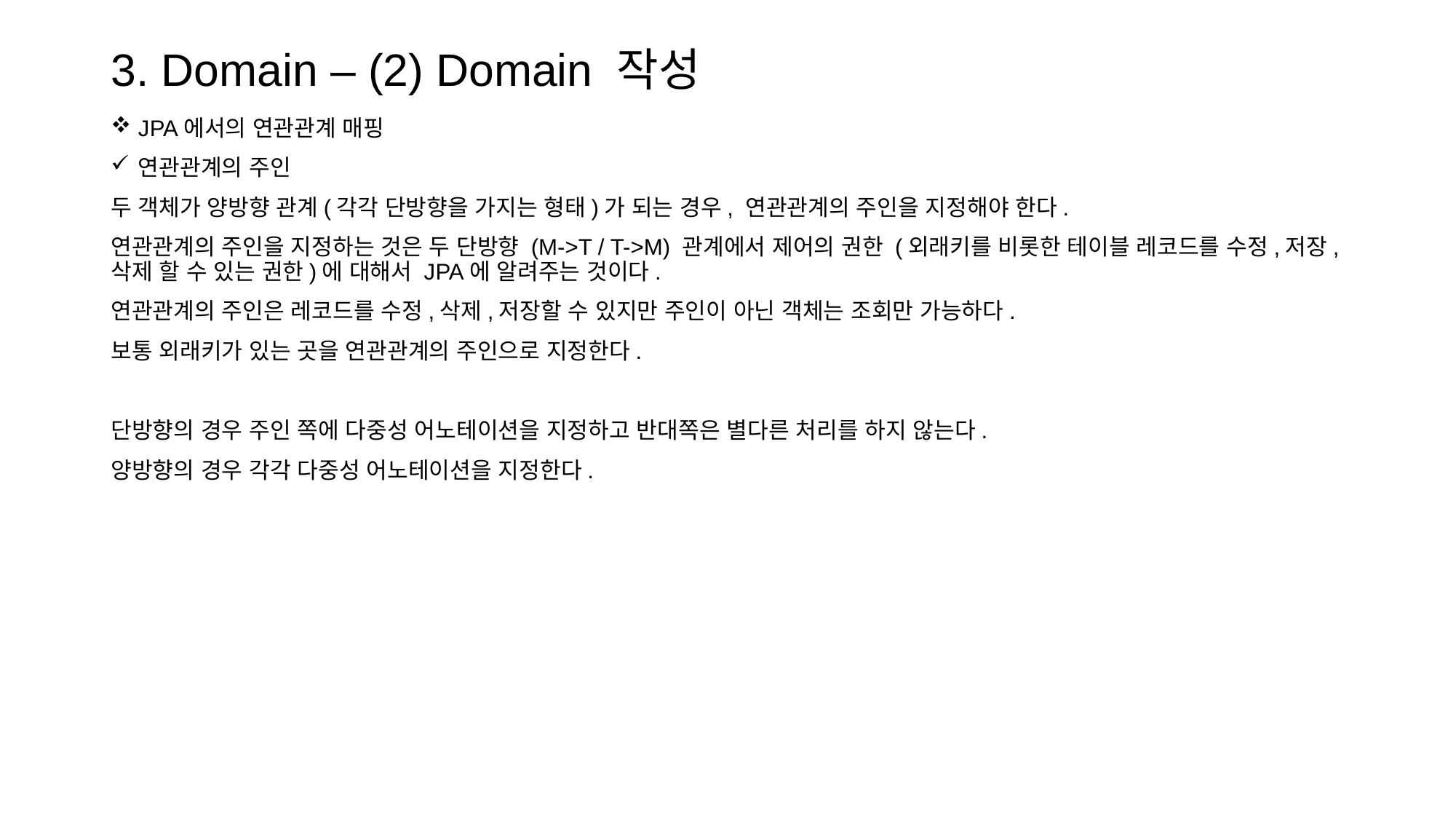

# 3. Domain – (2) Domain 작성
JPA에서의 연관관계 매핑
연관관계의 주인
두 객체가 양방향 관계(각각 단방향을 가지는 형태)가 되는 경우, 연관관계의 주인을 지정해야 한다.
연관관계의 주인을 지정하는 것은 두 단방향 (M->T / T->M) 관계에서 제어의 권한 (외래키를 비롯한 테이블 레코드를 수정,저장,삭제 할 수 있는 권한)에 대해서 JPA에 알려주는 것이다.
연관관계의 주인은 레코드를 수정,삭제,저장할 수 있지만 주인이 아닌 객체는 조회만 가능하다.
보통 외래키가 있는 곳을 연관관계의 주인으로 지정한다.

단방향의 경우 주인 쪽에 다중성 어노테이션을 지정하고 반대쪽은 별다른 처리를 하지 않는다.
양방향의 경우 각각 다중성 어노테이션을 지정한다.